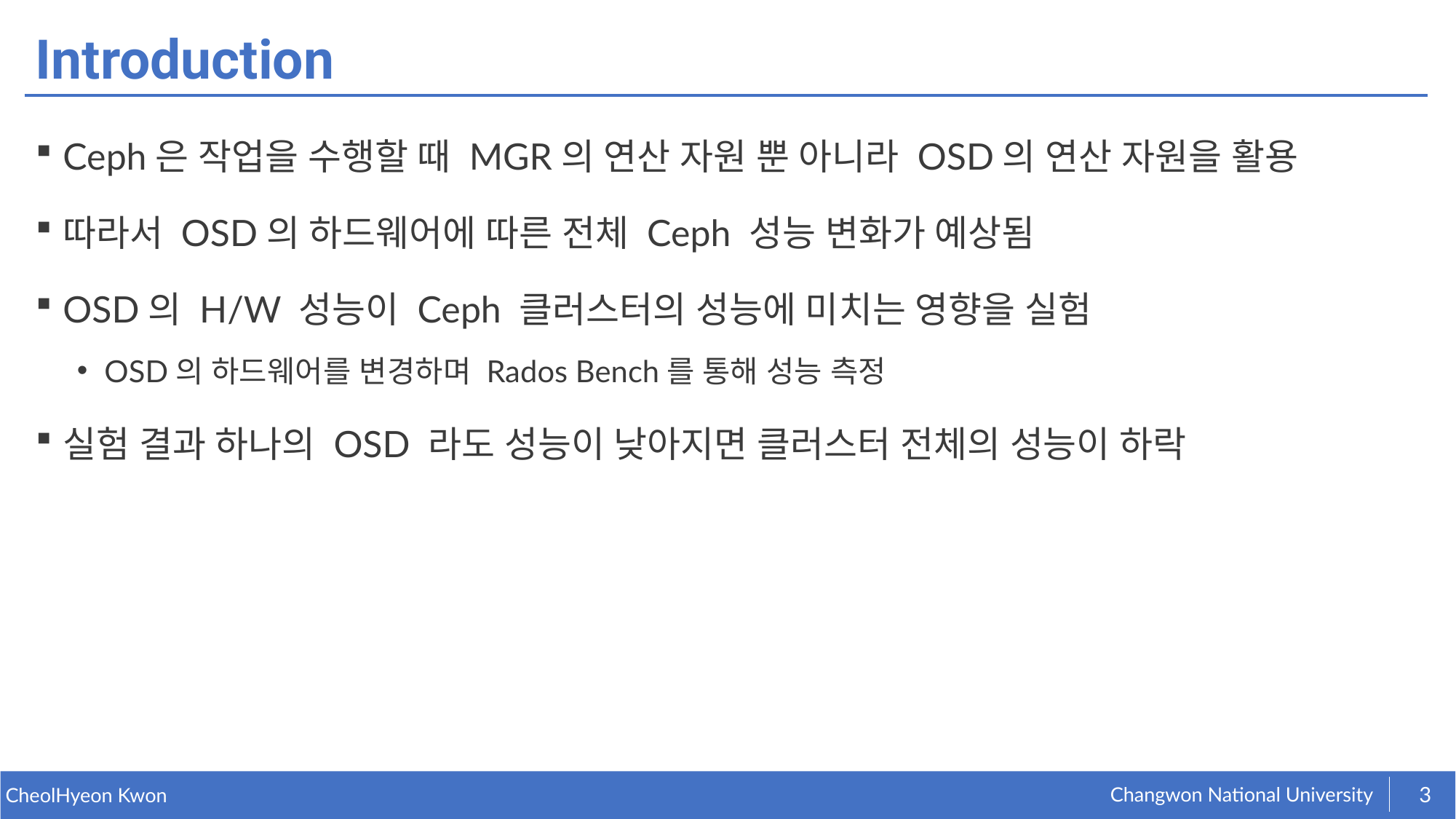

# Introduction
Ceph은 작업을 수행할 때 MGR의 연산 자원 뿐 아니라 OSD의 연산 자원을 활용
따라서 OSD의 하드웨어에 따른 전체 Ceph 성능 변화가 예상됨
OSD의 H/W 성능이 Ceph 클러스터의 성능에 미치는 영향을 실험
OSD의 하드웨어를 변경하며 Rados Bench를 통해 성능 측정
실험 결과 하나의 OSD 라도 성능이 낮아지면 클러스터 전체의 성능이 하락

3